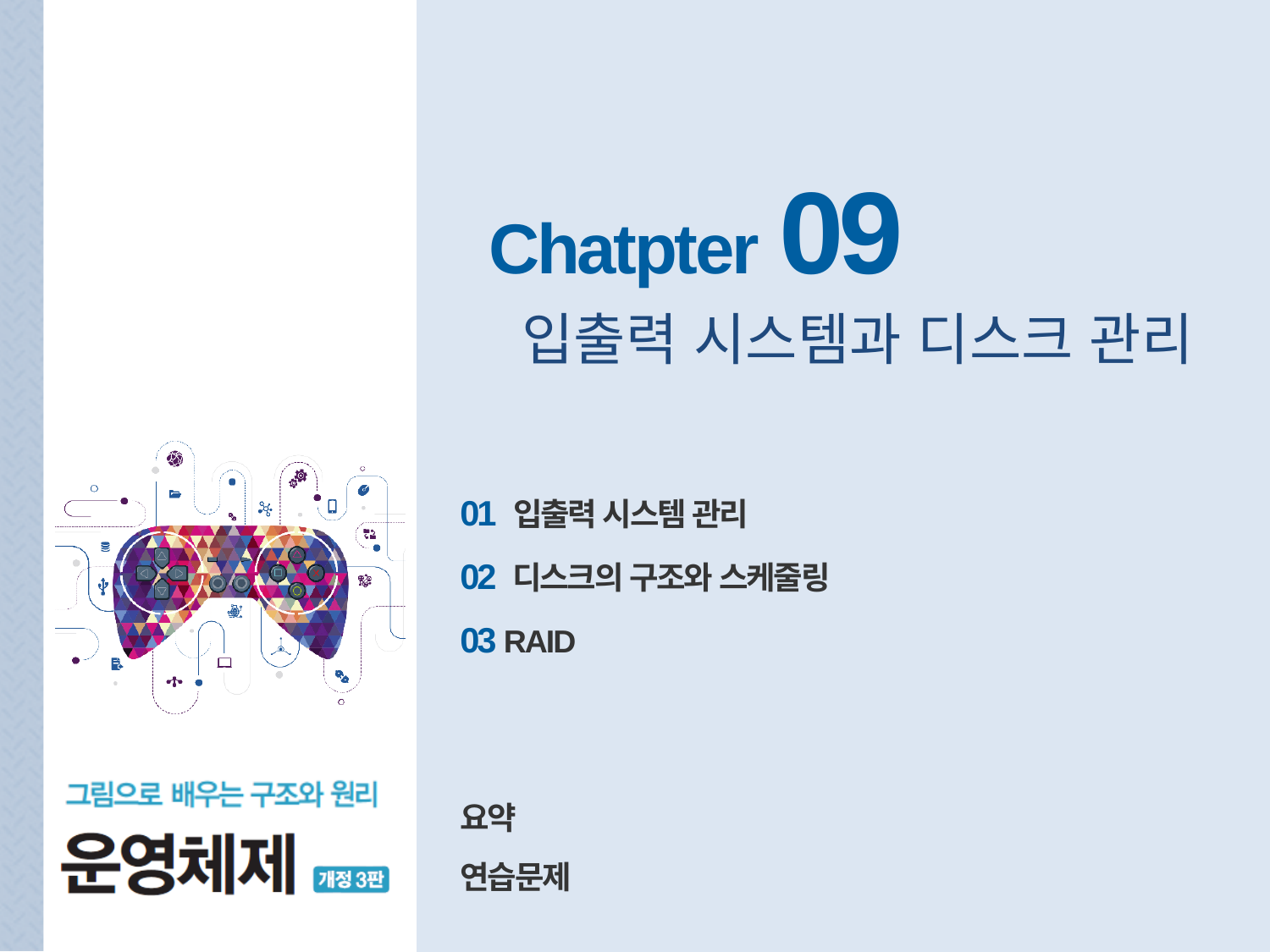

Chatpter 09
 입출력 시스템과 디스크 관리
01 입출력 시스템 관리
02 디스크의 구조와 스케줄링
03 RAID

요약
연습문제